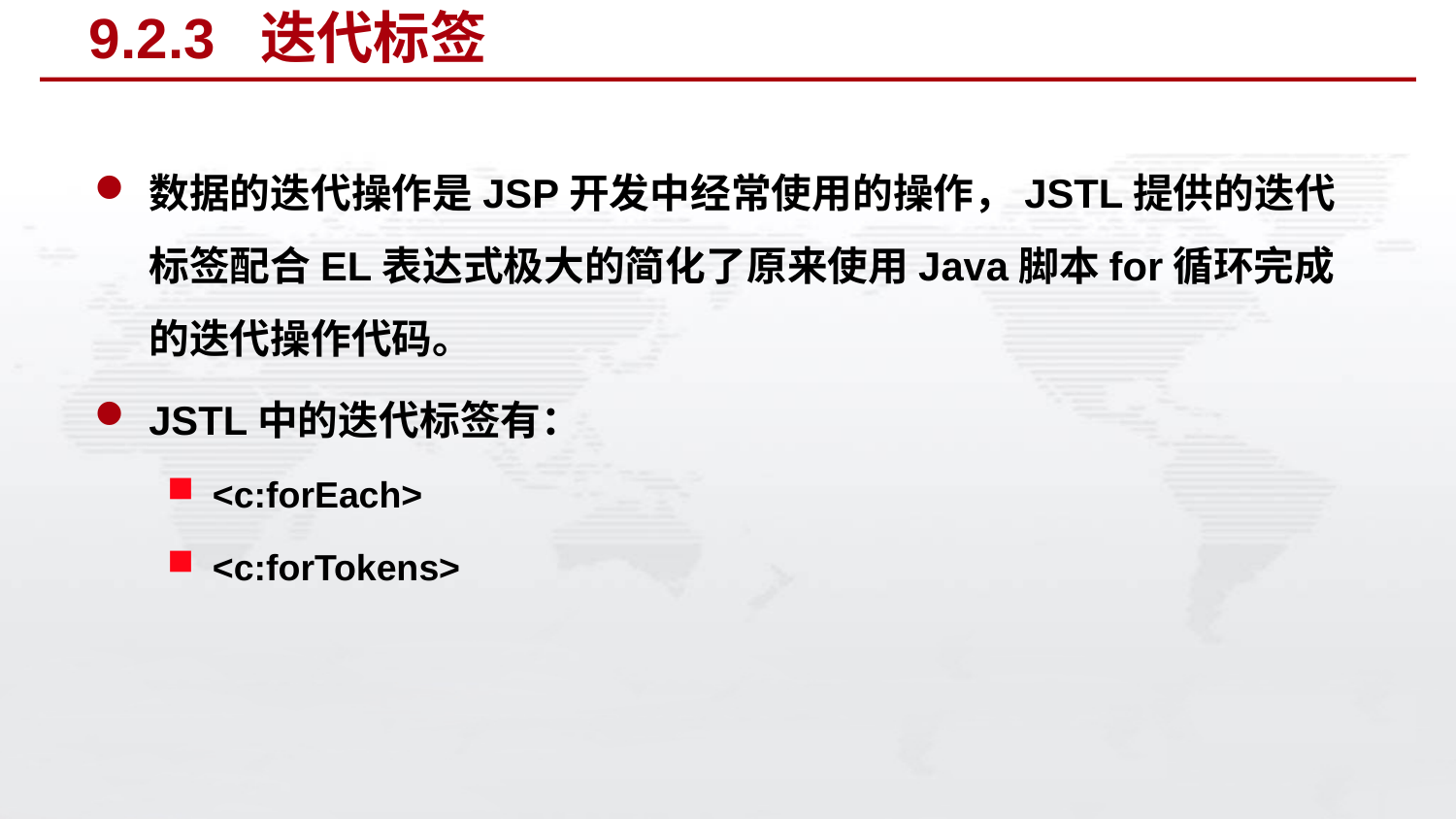

# 9.2.3  迭代标签
数据的迭代操作是JSP开发中经常使用的操作，JSTL提供的迭代标签配合EL表达式极大的简化了原来使用Java脚本for循环完成的迭代操作代码。
JSTL中的迭代标签有：
<c:forEach>
<c:forTokens>